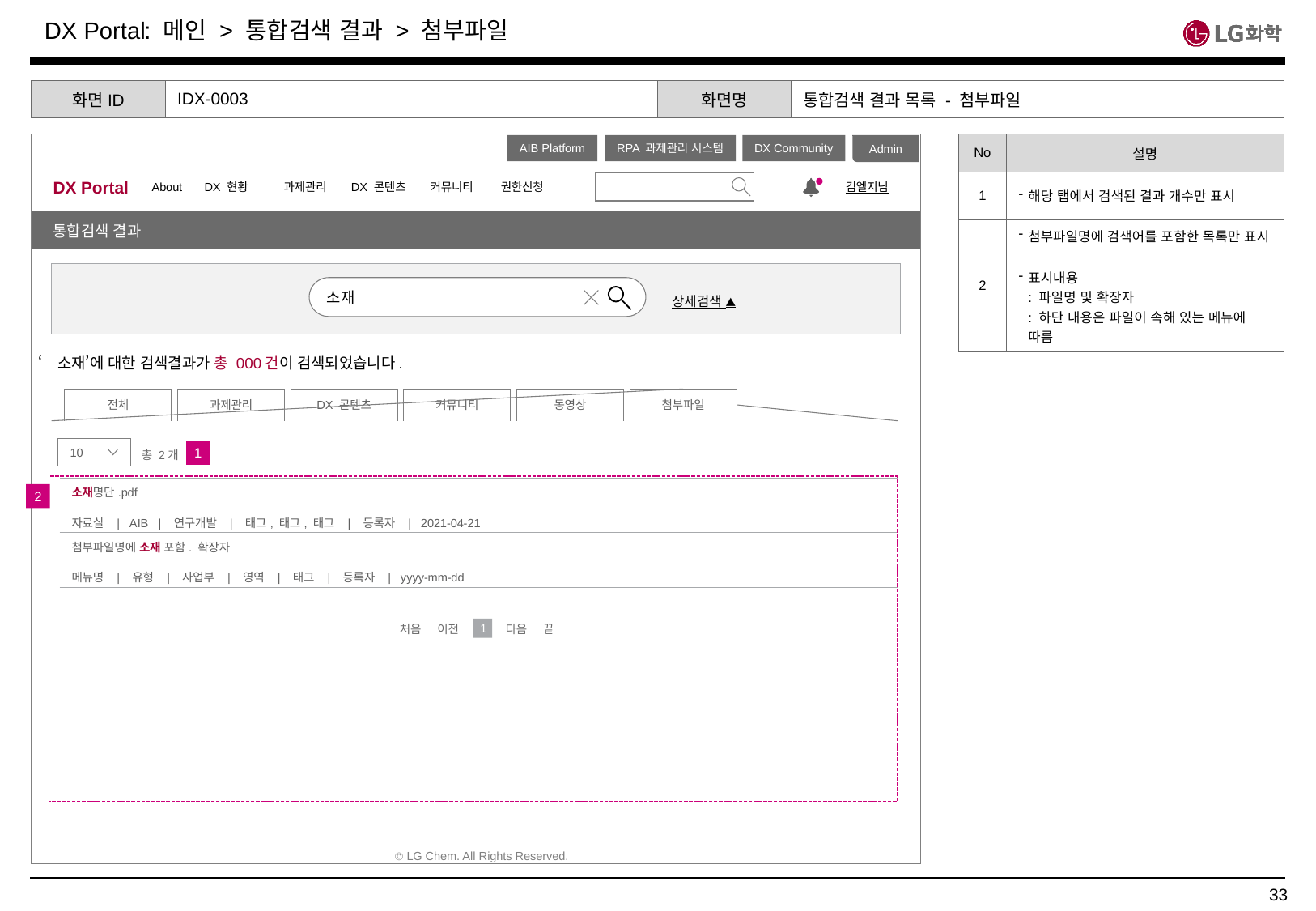

: 메인 > 통합검색 결과 > 첨부파일
| 화면ID | IDX-0003 | 화면명 | 통합검색 결과 목록 - 첨부파일 |
| --- | --- | --- | --- |

| No | 설명 |
| --- | --- |
| 1 | 해당 탭에서 검색된 결과 개수만 표시 |
| 2 | 첨부파일명에 검색어를 포함한 목록만 표시 표시내용 : 파일명 및 확장자 : 하단 내용은 파일이 속해 있는 메뉴에 따름 |

Admin
DX Portal

About
DX 현황
과제관리
DX 콘텐츠
커뮤니티
권한신청
김엘지님

AIB Platform
RPA 과제관리 시스템
DX Community
공지사항

통합검색 결과

소재

상세검색 ▲

‘소재’에 대한 검색결과가 총 000건이 검색되었습니다.
전체
과제관리
DX 콘텐츠
커뮤니티
동영상
첨부파일
10

1
총 2개

| 소재명단.pdf 자료실 | AIB | 연구개발 | 태그, 태그, 태그 | 등록자 | 2021-04-21 |
| --- |
| 첨부파일명에 소재 포함. 확장자 메뉴명 | 유형 | 사업부 | 영역 | 태그 | 등록자 | yyyy-mm-dd |
2
처음     이전
다음     끝
1
Ⓒ LG Chem. All Rights Reserved.